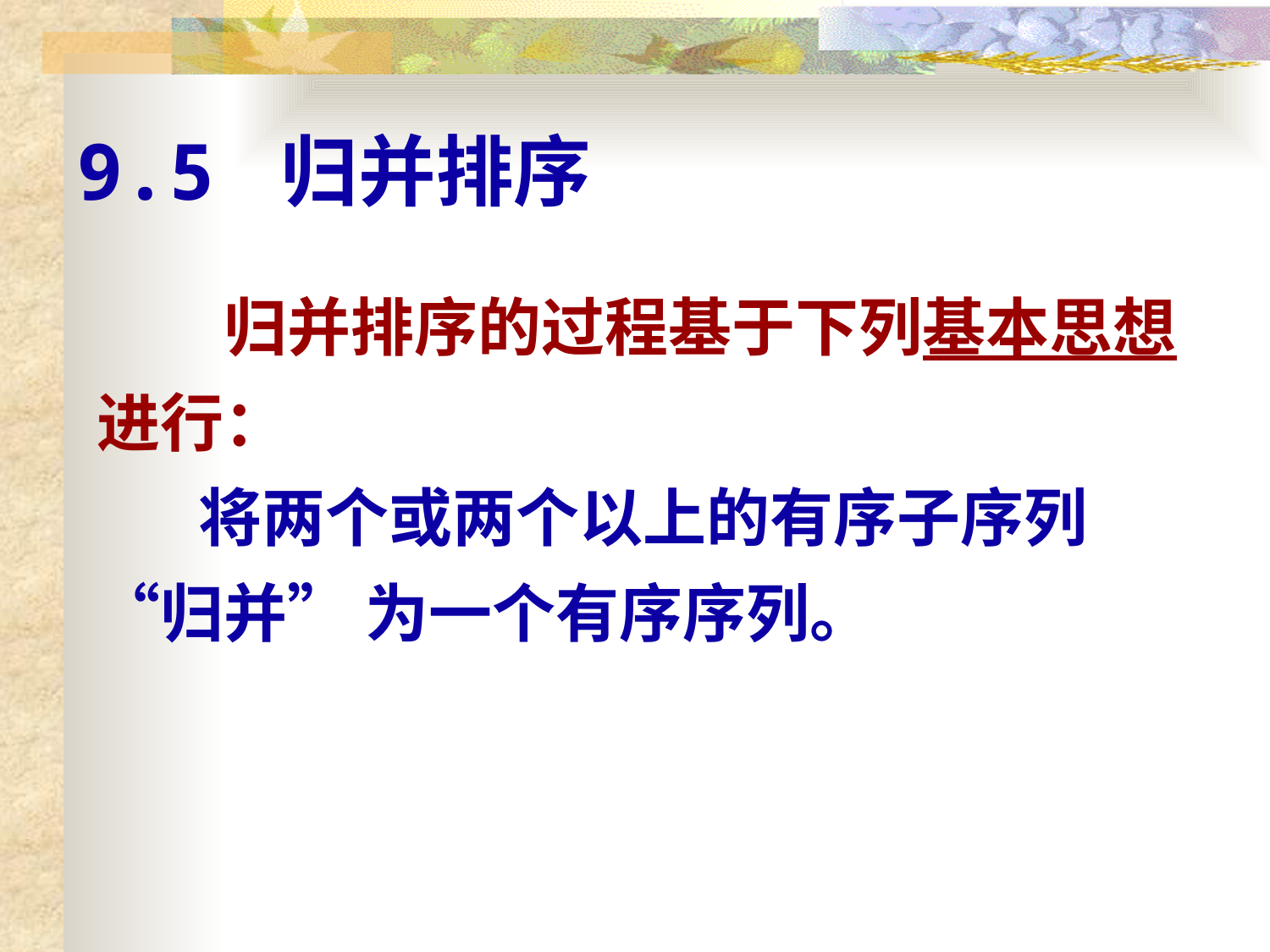

# 9.5 归并排序
　　归并排序的过程基于下列基本思想进行：
      将两个或两个以上的有序子序列 “归并” 为一个有序序列。